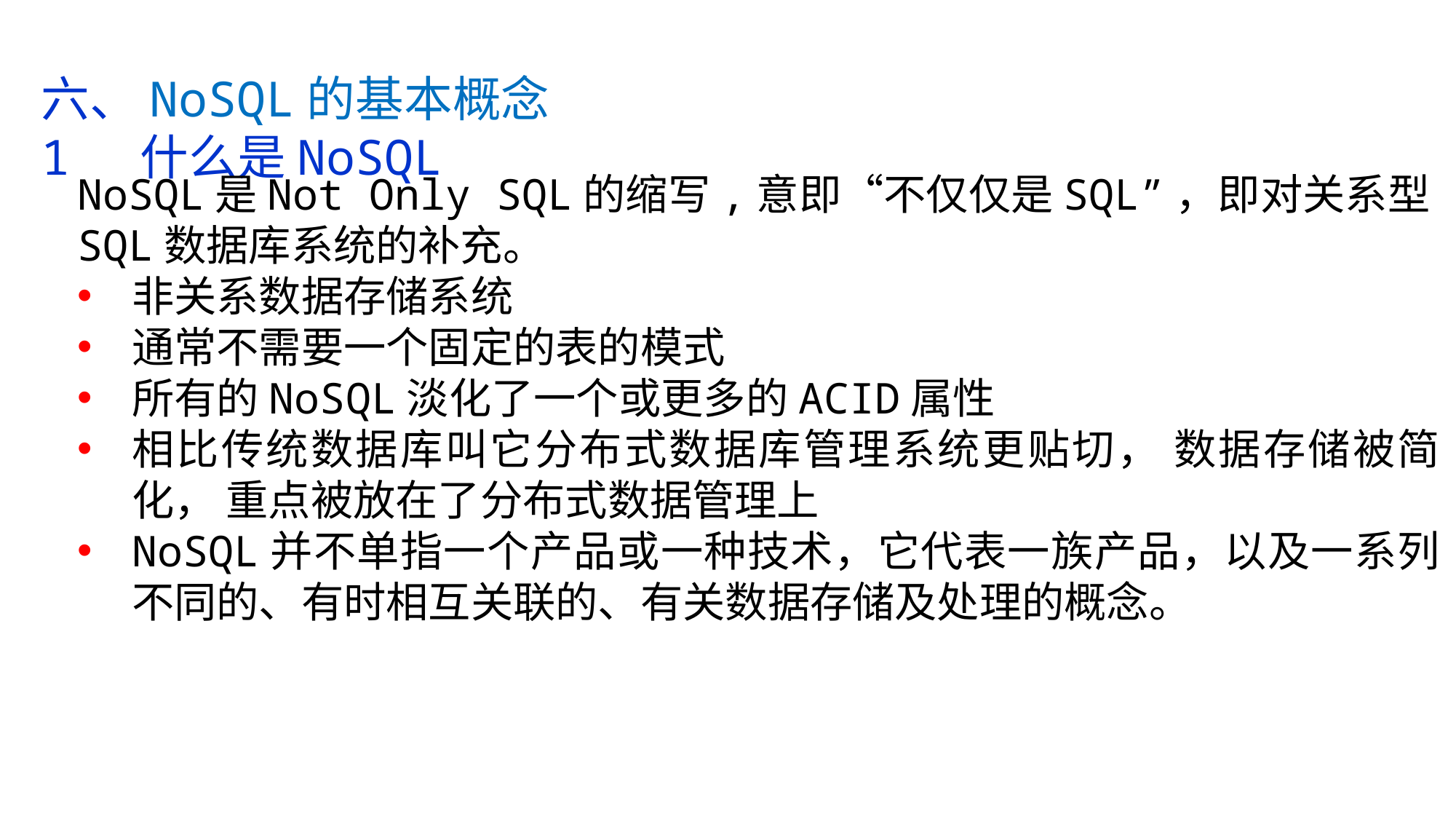

六、NoSQL的基本概念
1  什么是NoSQL
NoSQL是Not Only SQL的缩写,意即“不仅仅是SQL”，即对关系型SQL数据库系统的补充。
非关系数据存储系统
通常不需要一个固定的表的模式
所有的NoSQL淡化了一个或更多的ACID属性
相比传统数据库叫它分布式数据库管理系统更贴切， 数据存储被简化， 重点被放在了分布式数据管理上
NoSQL并不单指一个产品或一种技术，它代表一族产品，以及一系列不同的、有时相互关联的、有关数据存储及处理的概念。